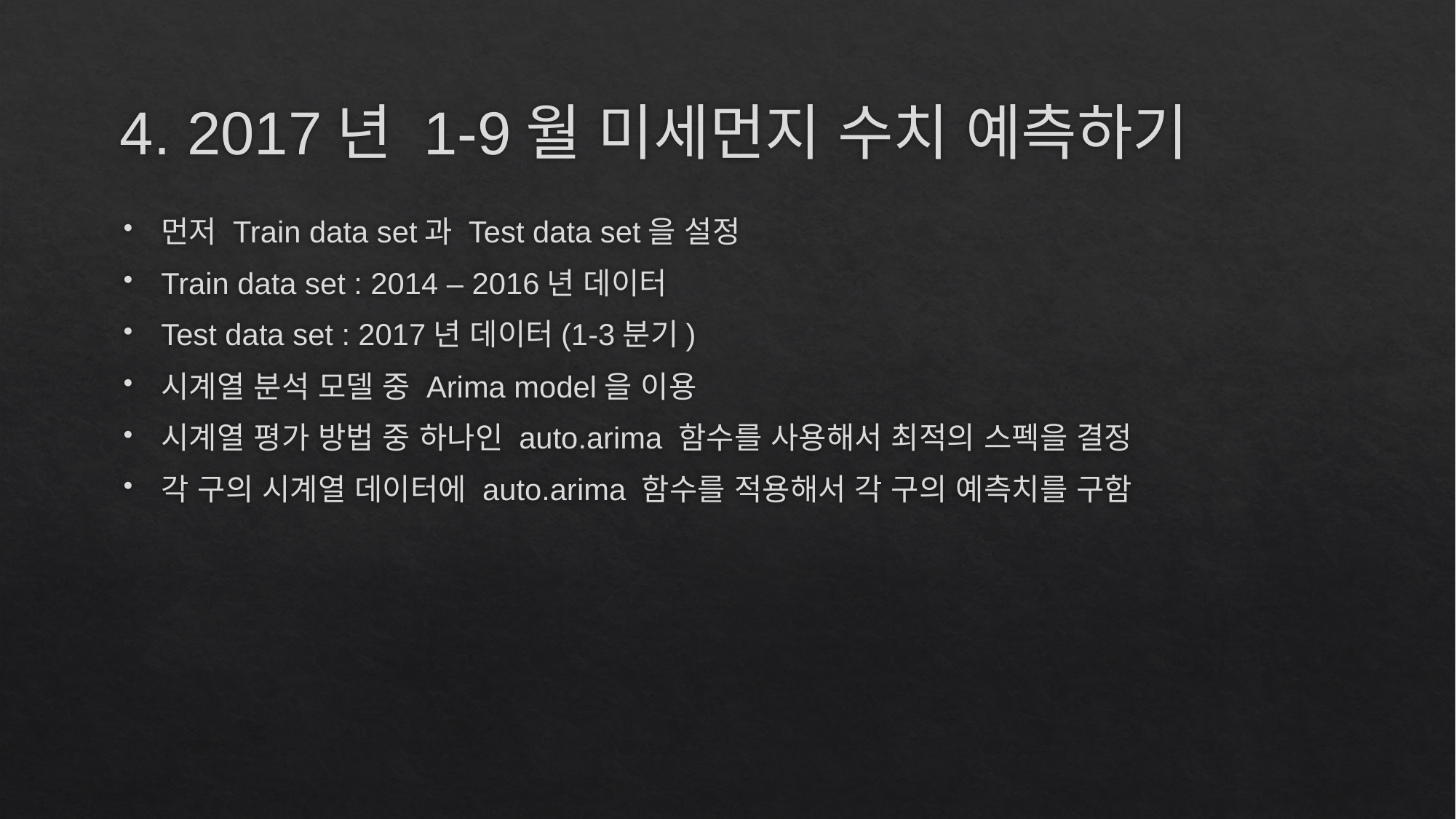

# 4. 2017년 1-9월 미세먼지 수치 예측하기
먼저 Train data set과 Test data set을 설정
Train data set : 2014 – 2016년 데이터
Test data set : 2017년 데이터(1-3분기)
시계열 분석 모델 중 Arima model을 이용
시계열 평가 방법 중 하나인 auto.arima 함수를 사용해서 최적의 스펙을 결정
각 구의 시계열 데이터에 auto.arima 함수를 적용해서 각 구의 예측치를 구함